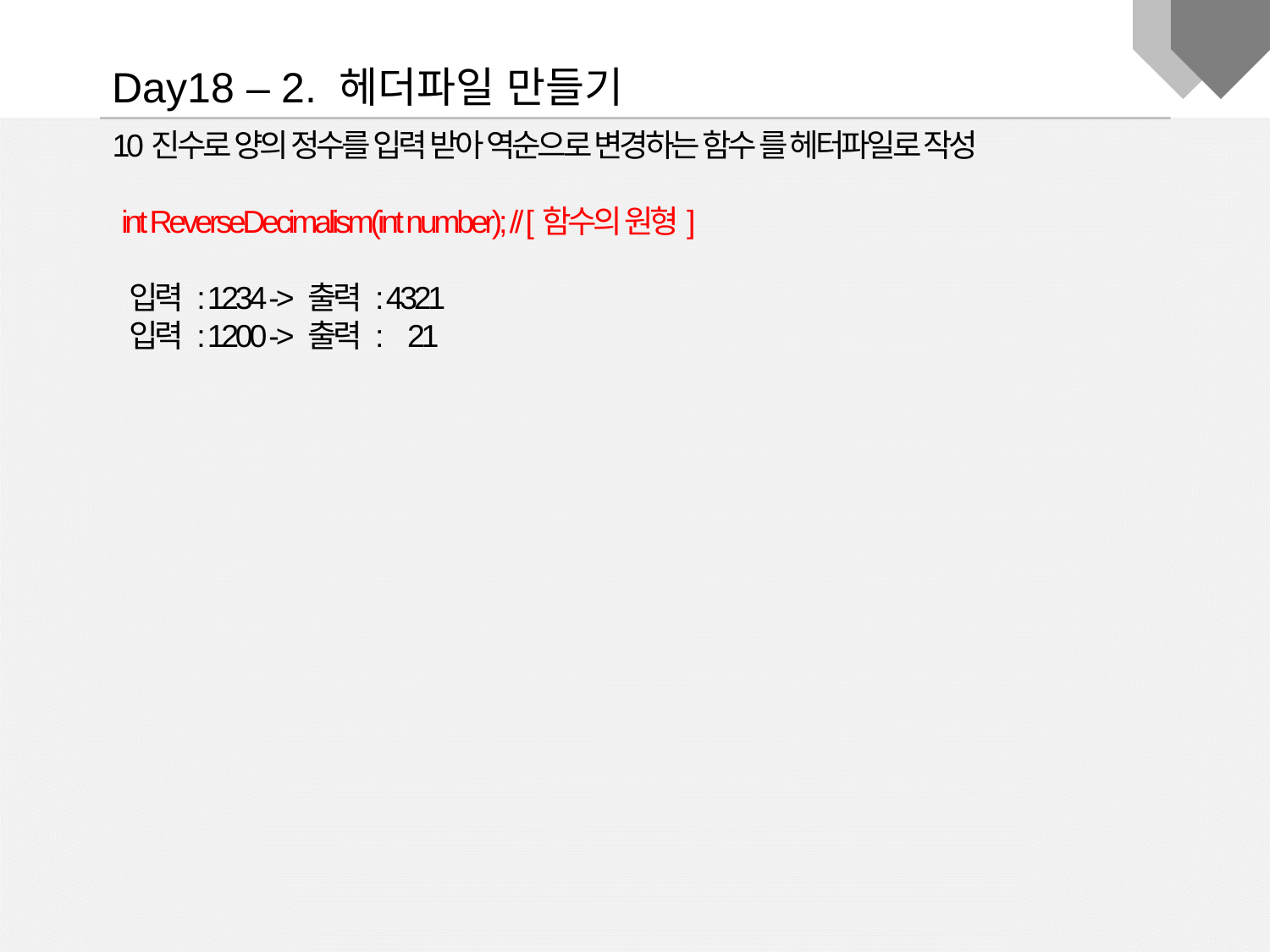

Day18 – 2. 헤더파일 만들기
10진수로 양의 정수를 입력 받아 역순으로 변경하는 함수 를 헤터파일로 작성

 int ReverseDecimalism(int number); // [함수의 원형]

 입력 : 1234 -> 출력 : 4321
 입력 : 1200 -> 출력 :     21